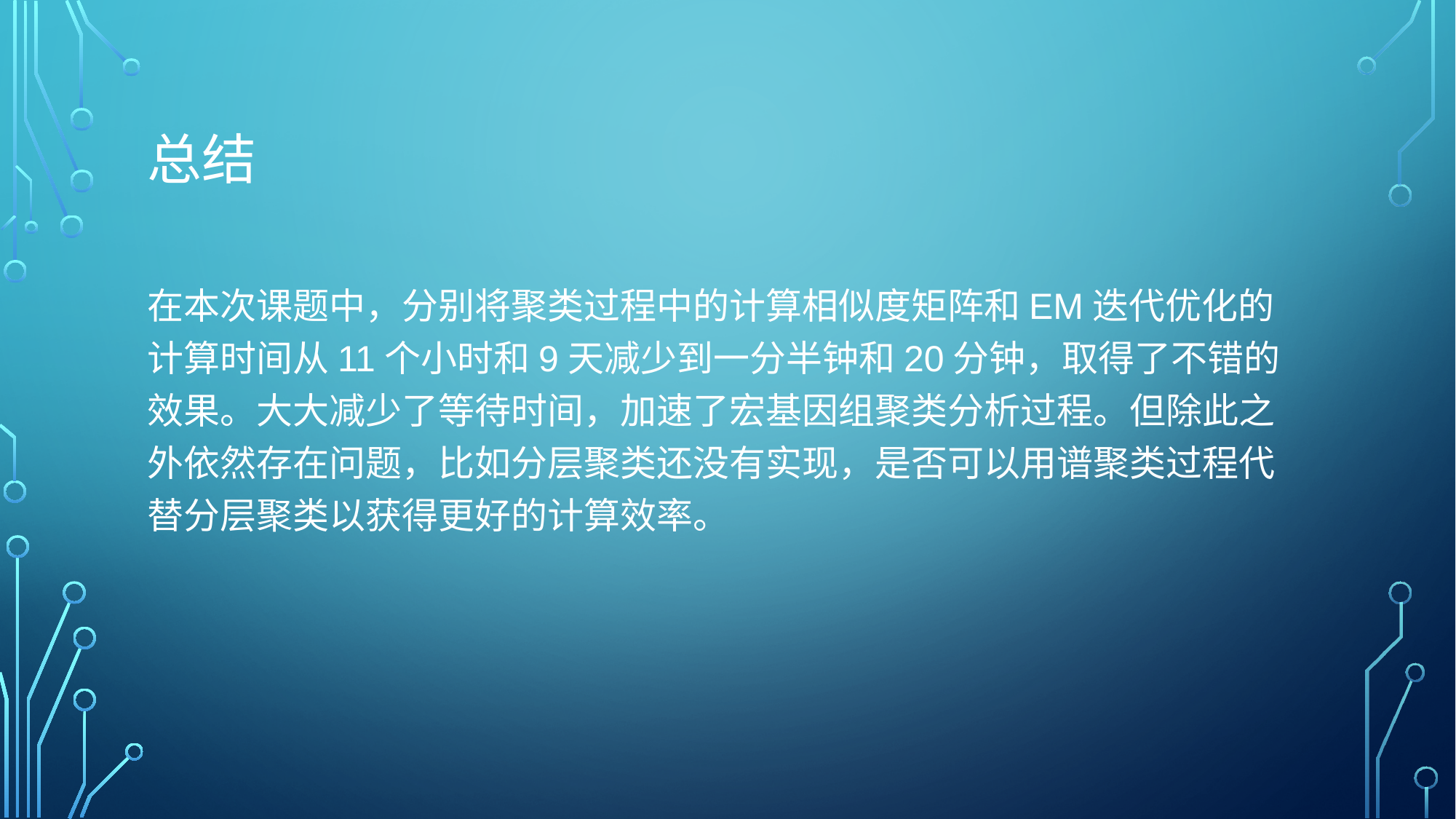

# 总结
在本次课题中，分别将聚类过程中的计算相似度矩阵和EM迭代优化的计算时间从11个小时和9天减少到一分半钟和20分钟，取得了不错的效果。大大减少了等待时间，加速了宏基因组聚类分析过程。但除此之外依然存在问题，比如分层聚类还没有实现，是否可以用谱聚类过程代替分层聚类以获得更好的计算效率。